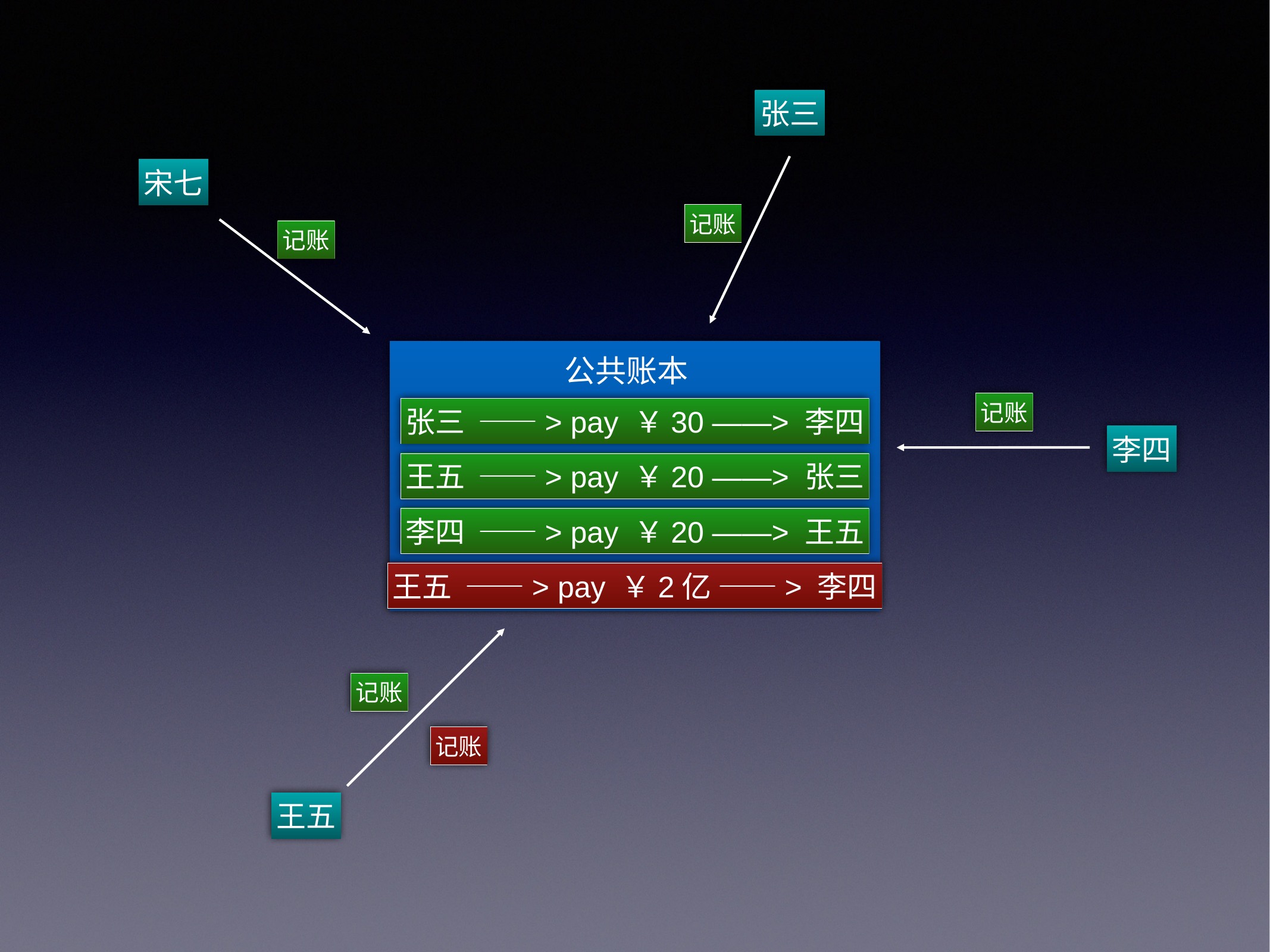

张三

宋七
记账
记账

公共账本

记账
张三  ——> pay ￥30 ——> 李四
李四

王五  ——> pay ￥20 ——> 张三
李四  ——> pay ￥20 ——> 王五
王五  ——> pay ￥2亿 ——> 李四

记账
记账
王五